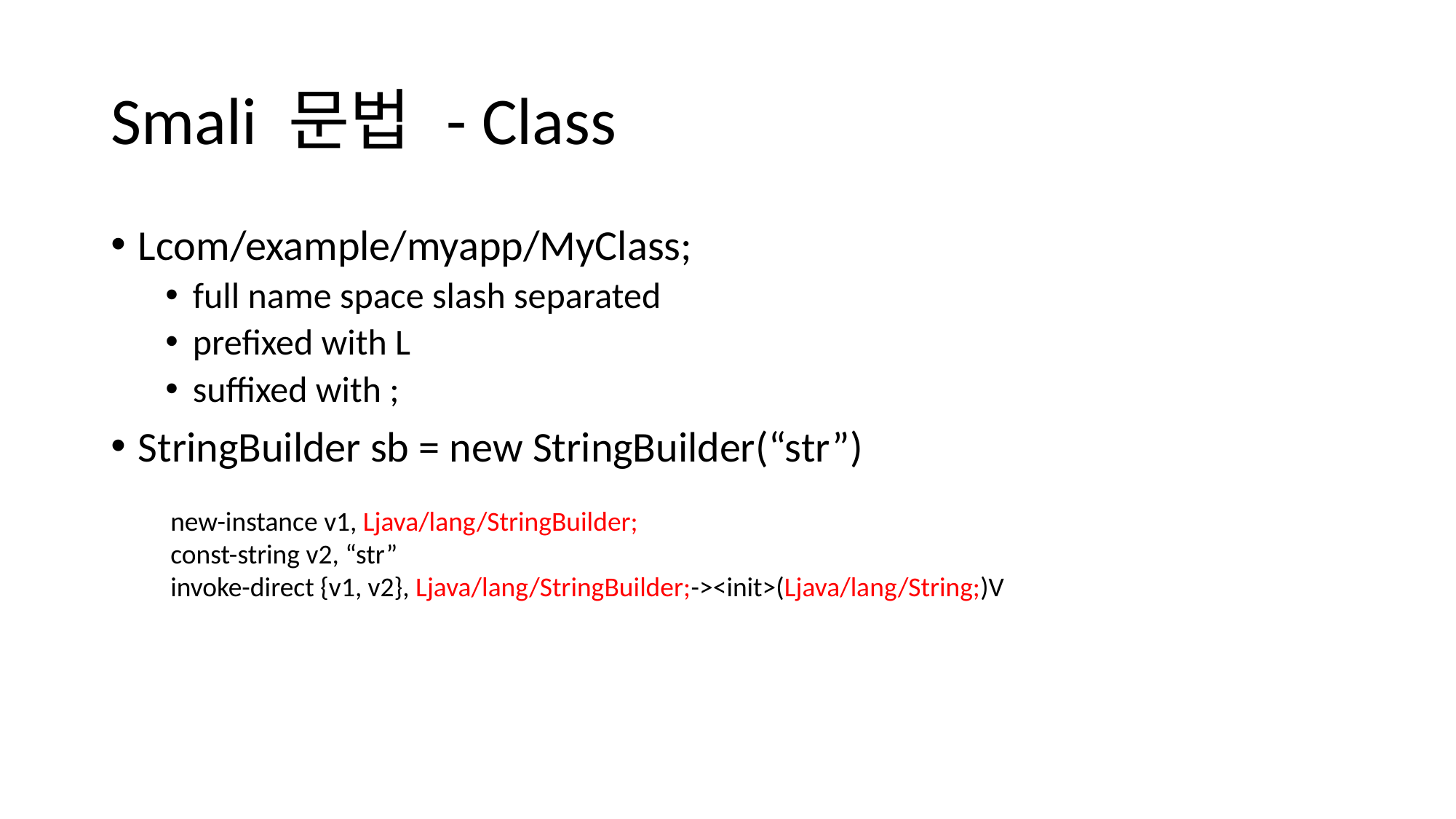

# Smali 문법 - Class
Lcom/example/myapp/MyClass;
full name space slash separated
prefixed with L
suffixed with ;
StringBuilder sb = new StringBuilder(“str”)
new-instance v1, Ljava/lang/StringBuilder;
const-string v2, “str”
invoke-direct {v1, v2}, Ljava/lang/StringBuilder;-><init>(Ljava/lang/String;)V